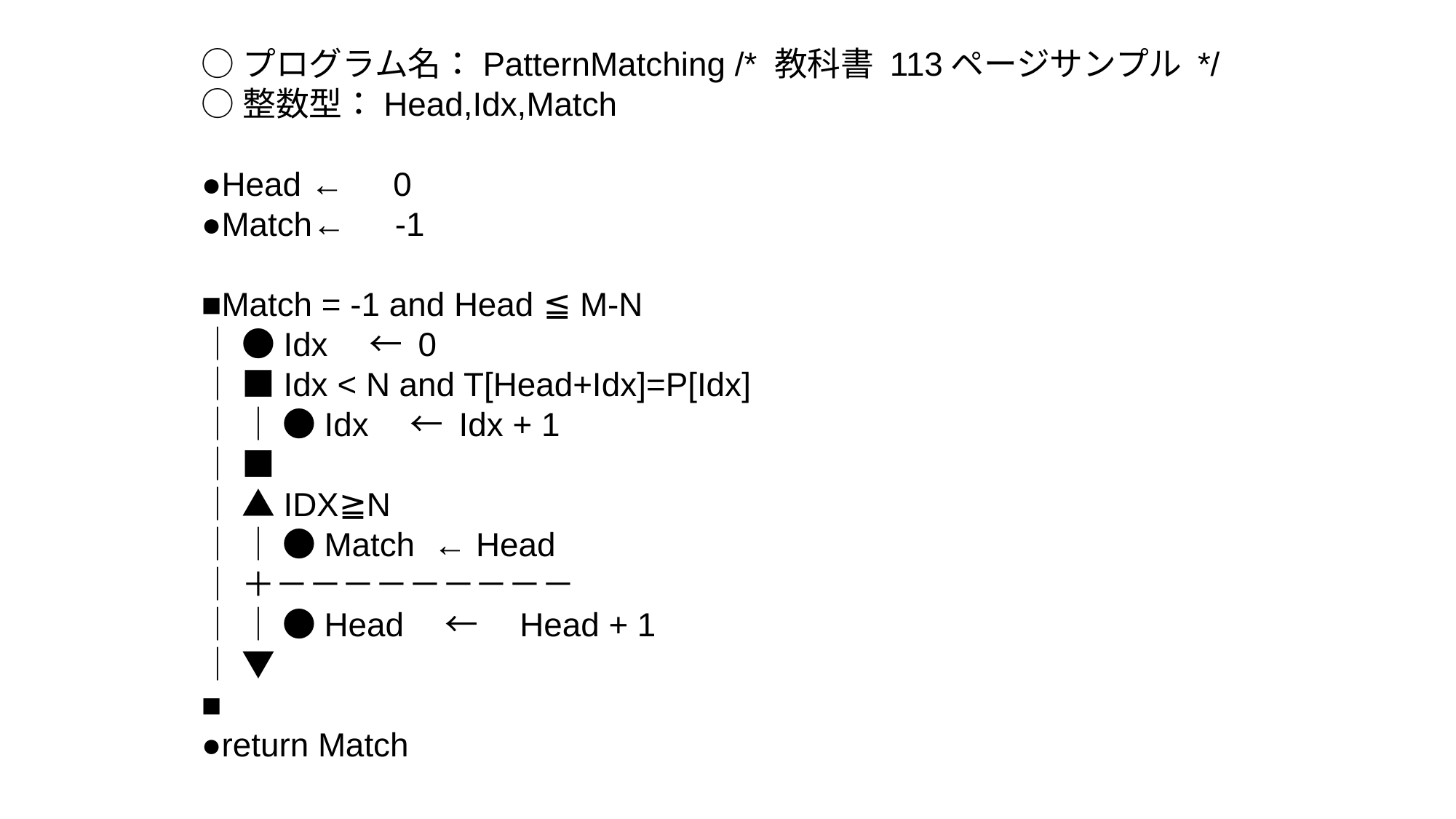

○プログラム名：PatternMatching /* 教科書 113ページサンプル */
○整数型：Head,Idx,Match

●Head ←　0
●Match←　-1

■Match = -1 and Head ≦ M-N
｜ ●Idx　← 0
｜ ■Idx < N and T[Head+Idx]=P[Idx]
｜ ｜ ●Idx　← Idx + 1
｜ ■
｜ ▲IDX≧N
｜ ｜ ●Match  ← Head
｜ ＋－－－－－－－－－
｜ ｜ ●Head　←　Head + 1
｜ ▼
■
●return Match